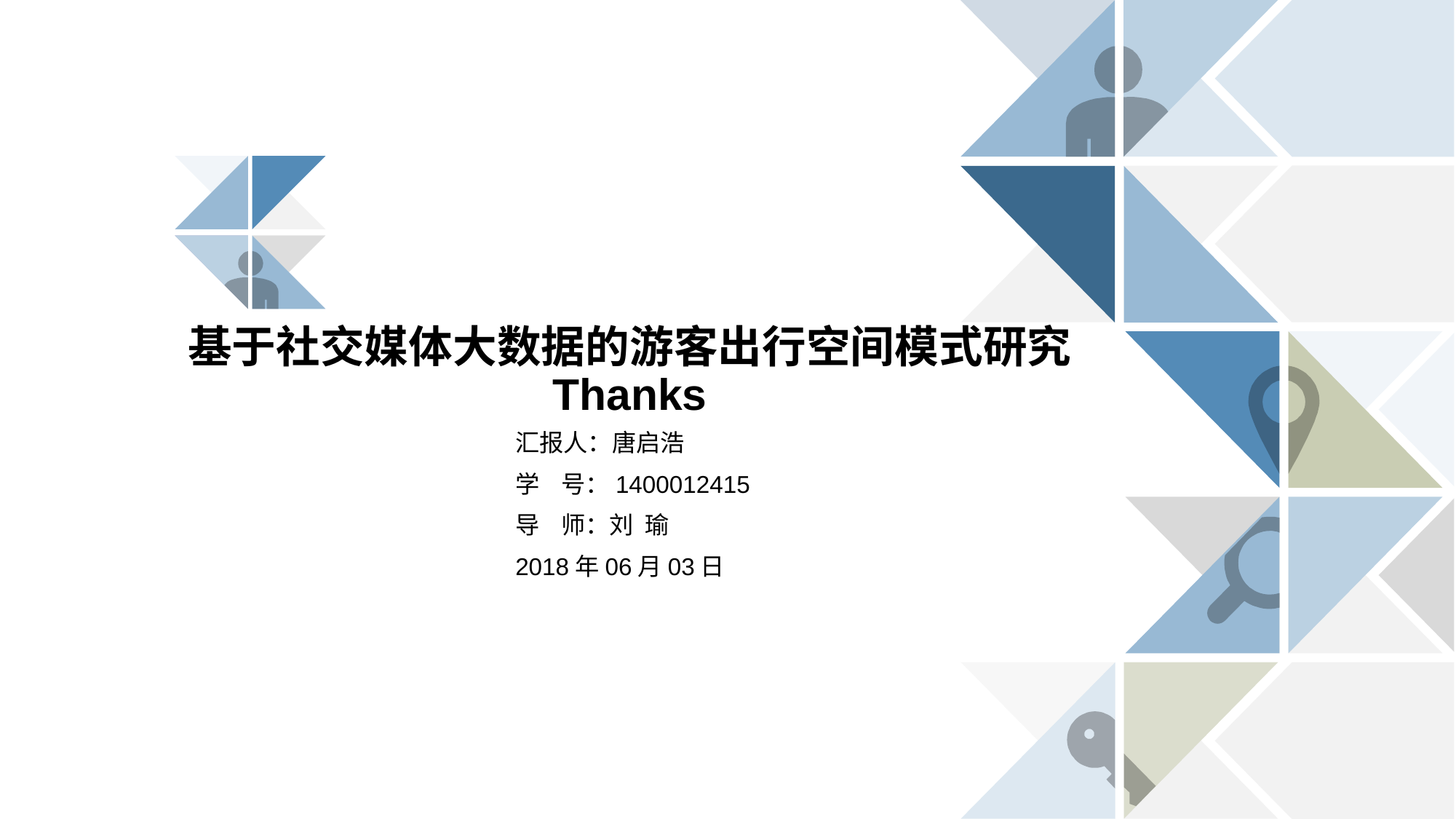

# 基于社交媒体大数据的游客出行空间模式研究 Thanks
汇报人：唐启浩
学    号：1400012415
导    师：刘  瑜
2018年06月03日